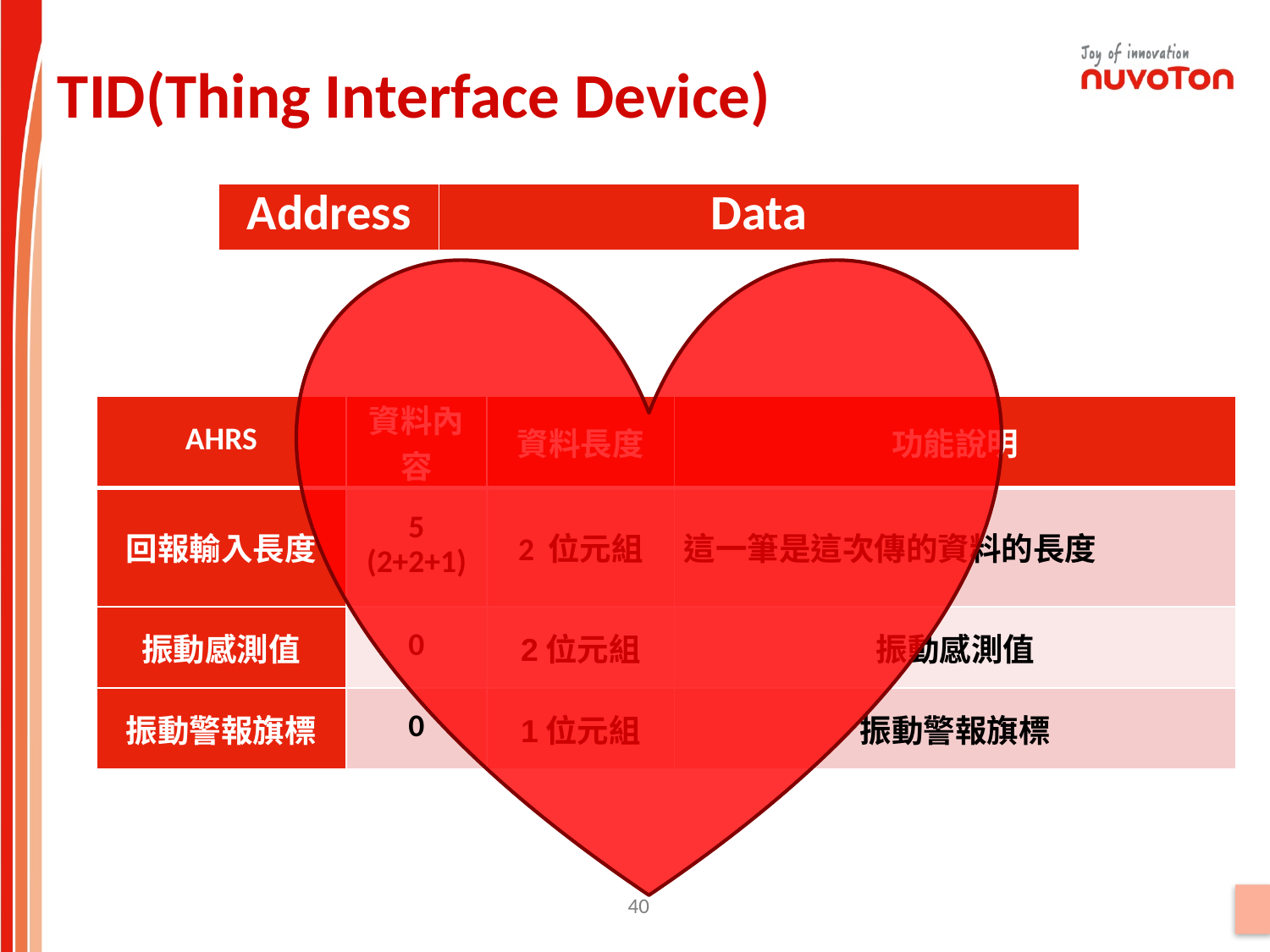

TID(Thing Interface Device)
| Address | Data |
| --- | --- |

| AHRS | 資料內容 | 資料長度 | 功能說明 |
| --- | --- | --- | --- |
| 回報輸入長度 | 5 (2+2+1) | 2 位元組 | 這一筆是這次傳的資料的長度 |
| 振動感測值 | 0 | 2位元組 | 振動感測值 |
| 振動警報旗標 | 0 | 1位元組 | 振動警報旗標 |
40